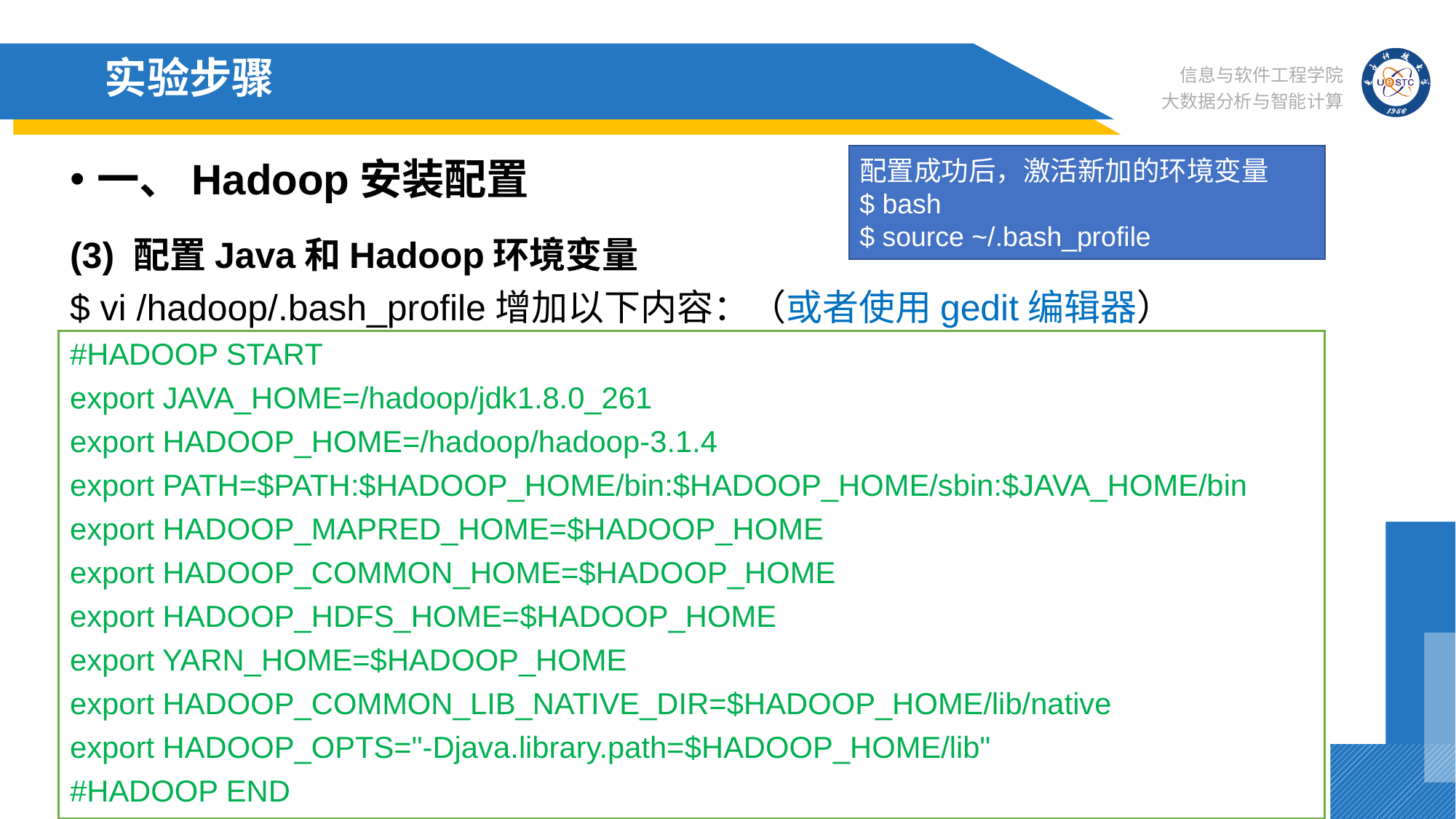

# 实验步骤
配置成功后，激活新加的环境变量
$ bash
$ source ~/.bash_profile
一、Hadoop安装配置

(3) 配置Java和Hadoop环境变量
$ vi /hadoop/.bash_profile增加以下内容：（或者使用gedit编辑器）
#HADOOP START
export JAVA_HOME=/hadoop/jdk1.8.0_261
export HADOOP_HOME=/hadoop/hadoop-3.1.4
export PATH=$PATH:$HADOOP_HOME/bin:$HADOOP_HOME/sbin:$JAVA_HOME/bin
export HADOOP_MAPRED_HOME=$HADOOP_HOME
export HADOOP_COMMON_HOME=$HADOOP_HOME
export HADOOP_HDFS_HOME=$HADOOP_HOME
export YARN_HOME=$HADOOP_HOME
export HADOOP_COMMON_LIB_NATIVE_DIR=$HADOOP_HOME/lib/native
export HADOOP_OPTS="-Djava.library.path=$HADOOP_HOME/lib"
#HADOOP END